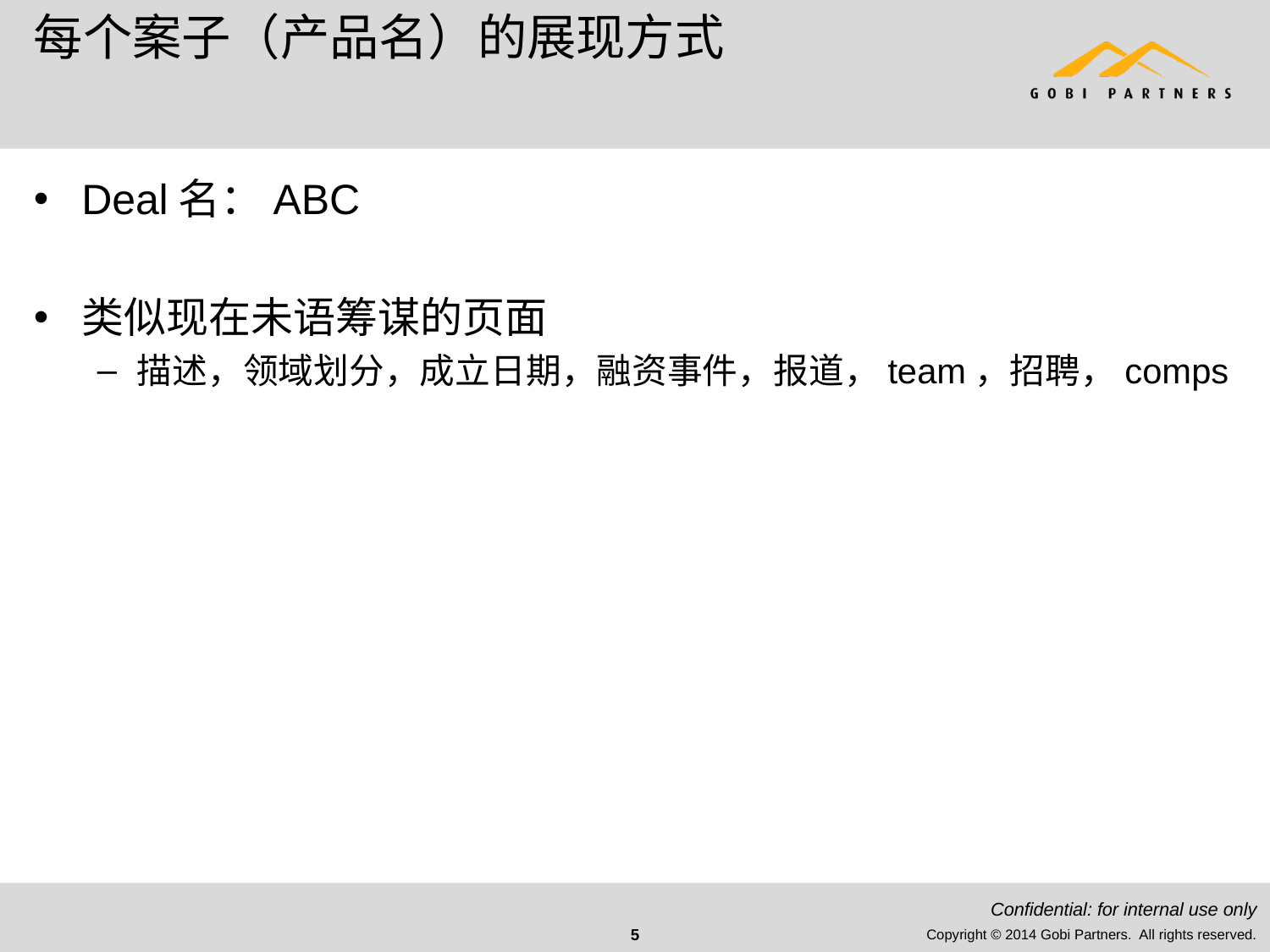

# 每个案子（产品名）的展现方式
Deal名：ABC

类似现在未语筹谋的页面
描述，领域划分，成立日期，融资事件，报道，team，招聘，comps